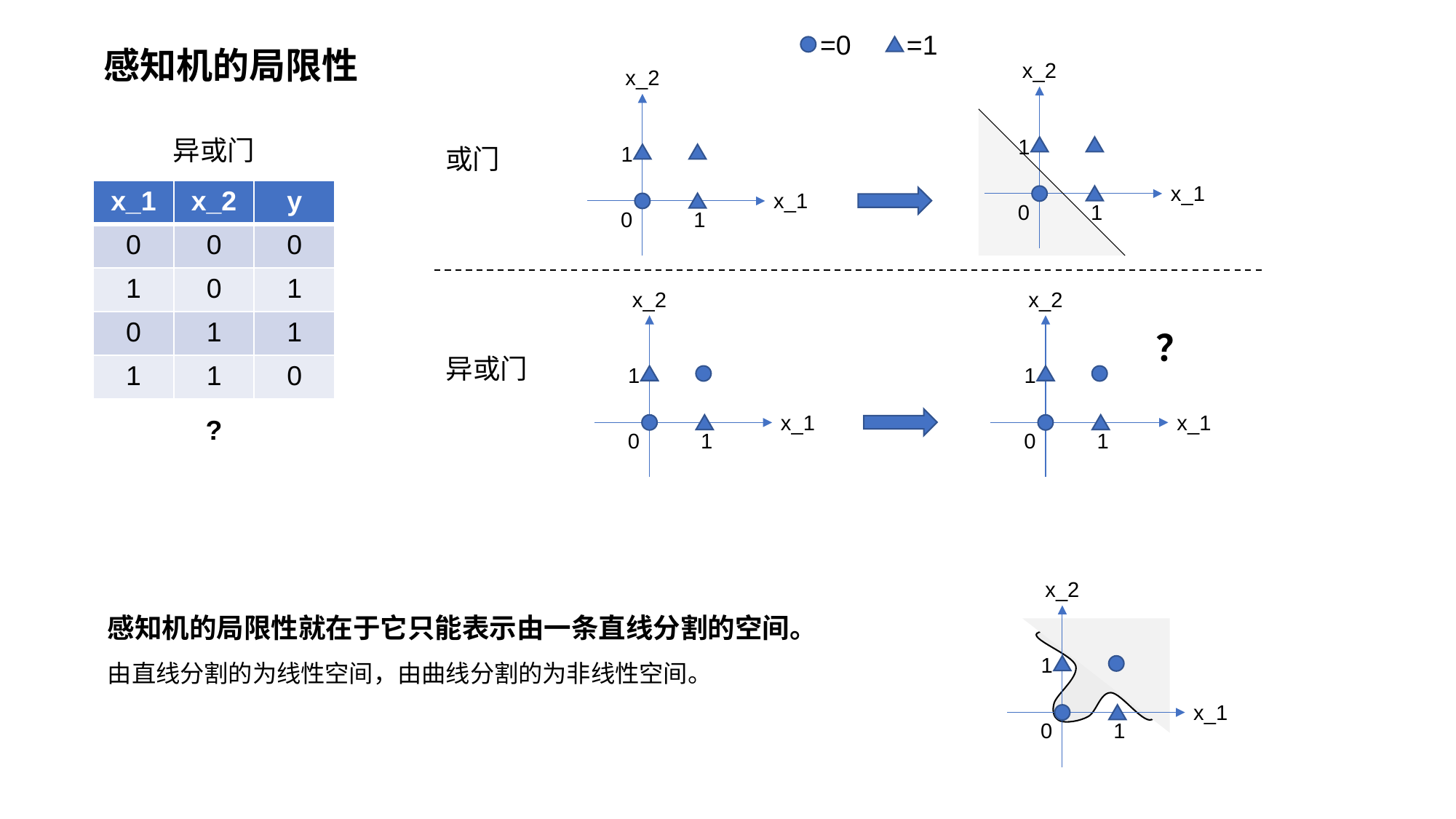

=0
=1

感知机的局限性
x_2
1

x_1

0
1

x_2
1

x_1

0
1
异或门
或门
| x\_1 | x\_2 | y |
| --- | --- | --- |
| 0 | 0 | 0 |
| 1 | 0 | 1 |
| 0 | 1 | 1 |
| 1 | 1 | 0 |

x_2
1

x_1

0
1

x_2
1

x_1

0
1

？
异或门
?

x_2
1

x_1

0
1

感知机的局限性就在于它只能表示由一条直线分割的空间。
由直线分割的为线性空间，由曲线分割的为非线性空间。